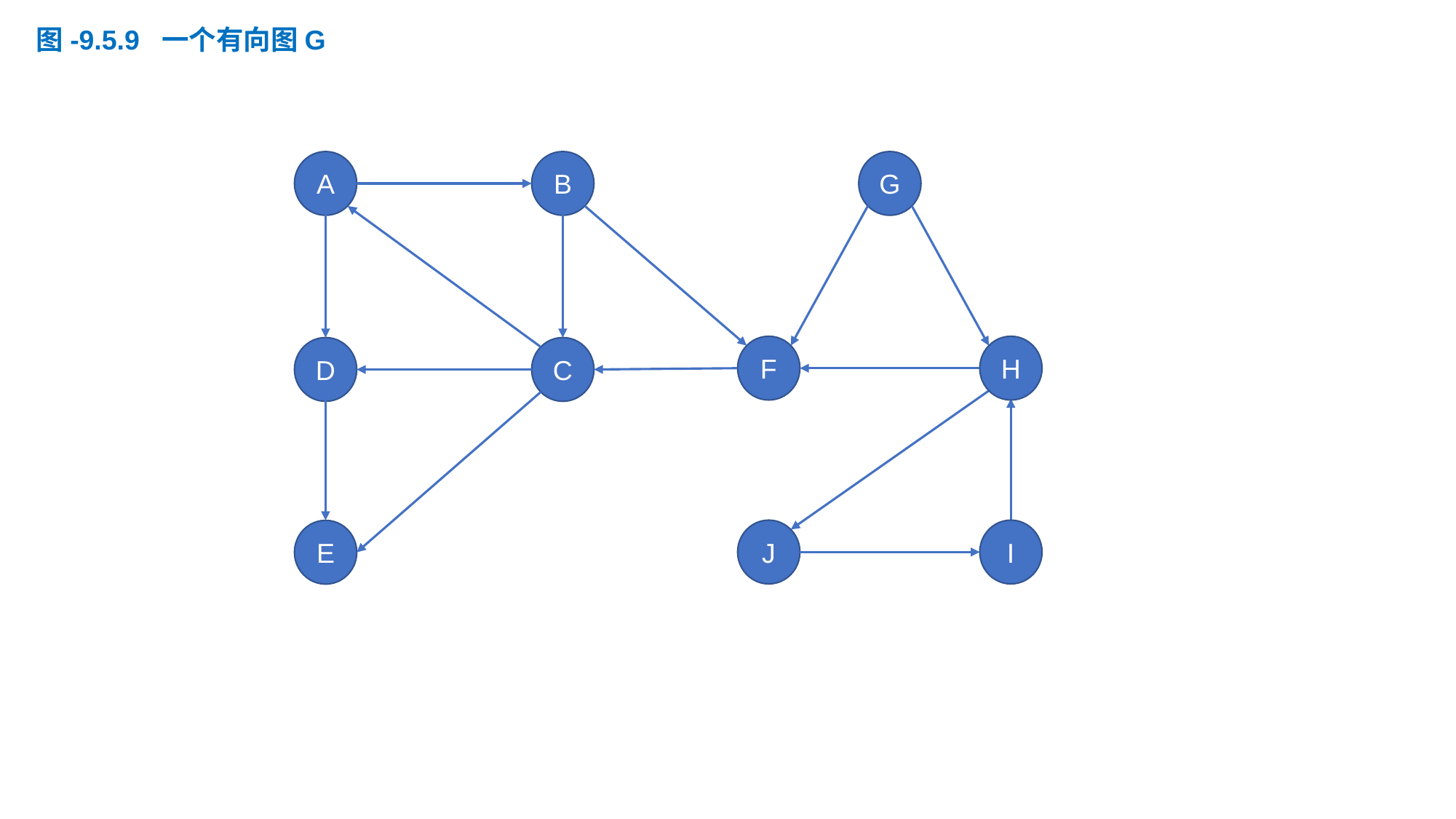

图-9.5.9  一个有向图G
B
G
A

H
F
D
C
J
I
E